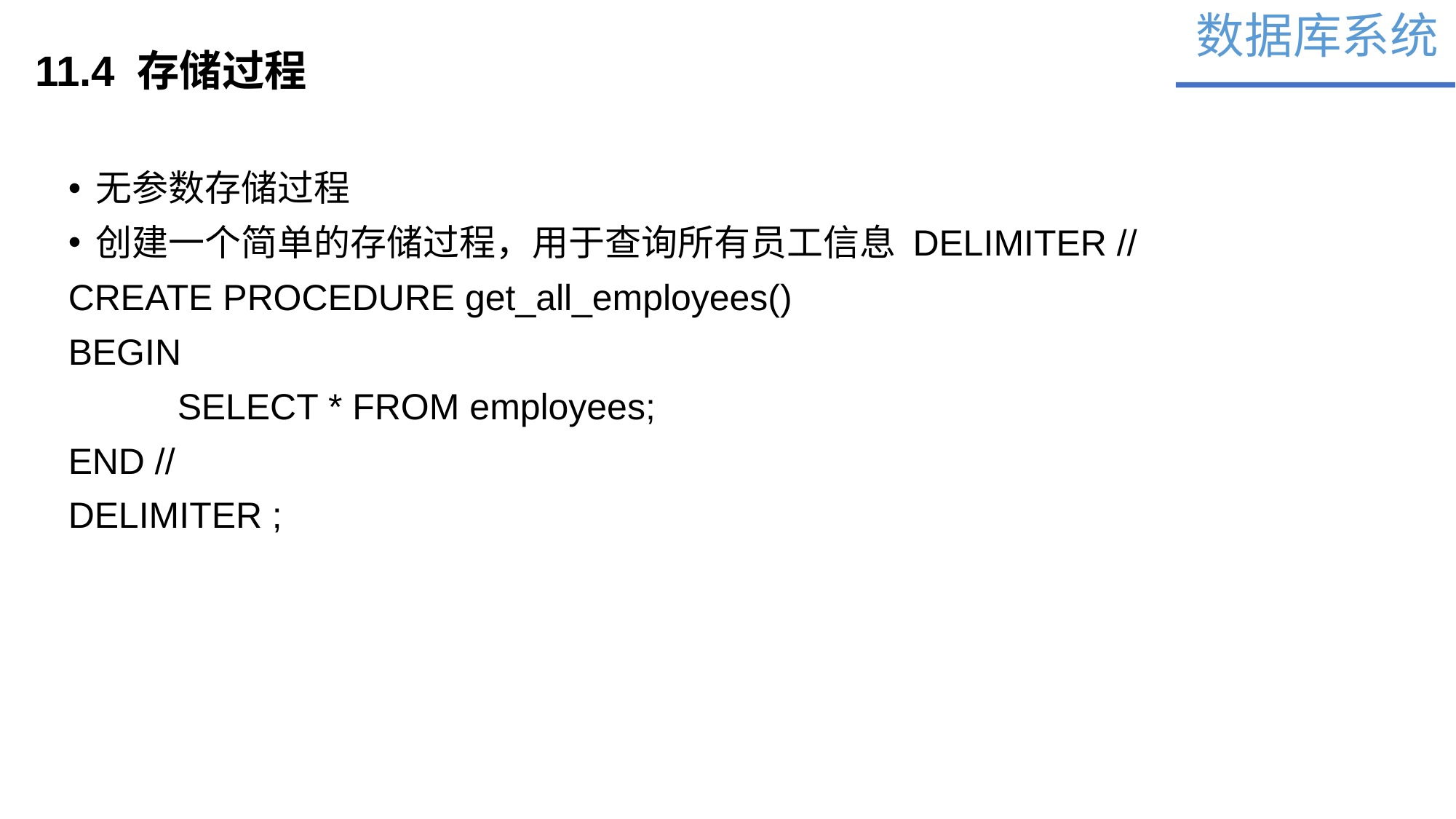

数据库系统
11.4 存储过程

无参数存储过程
创建一个简单的存储过程，用于查询所有员工信息 DELIMITER //
CREATE PROCEDURE get_all_employees()
BEGIN
	SELECT * FROM employees;
END //
DELIMITER ;